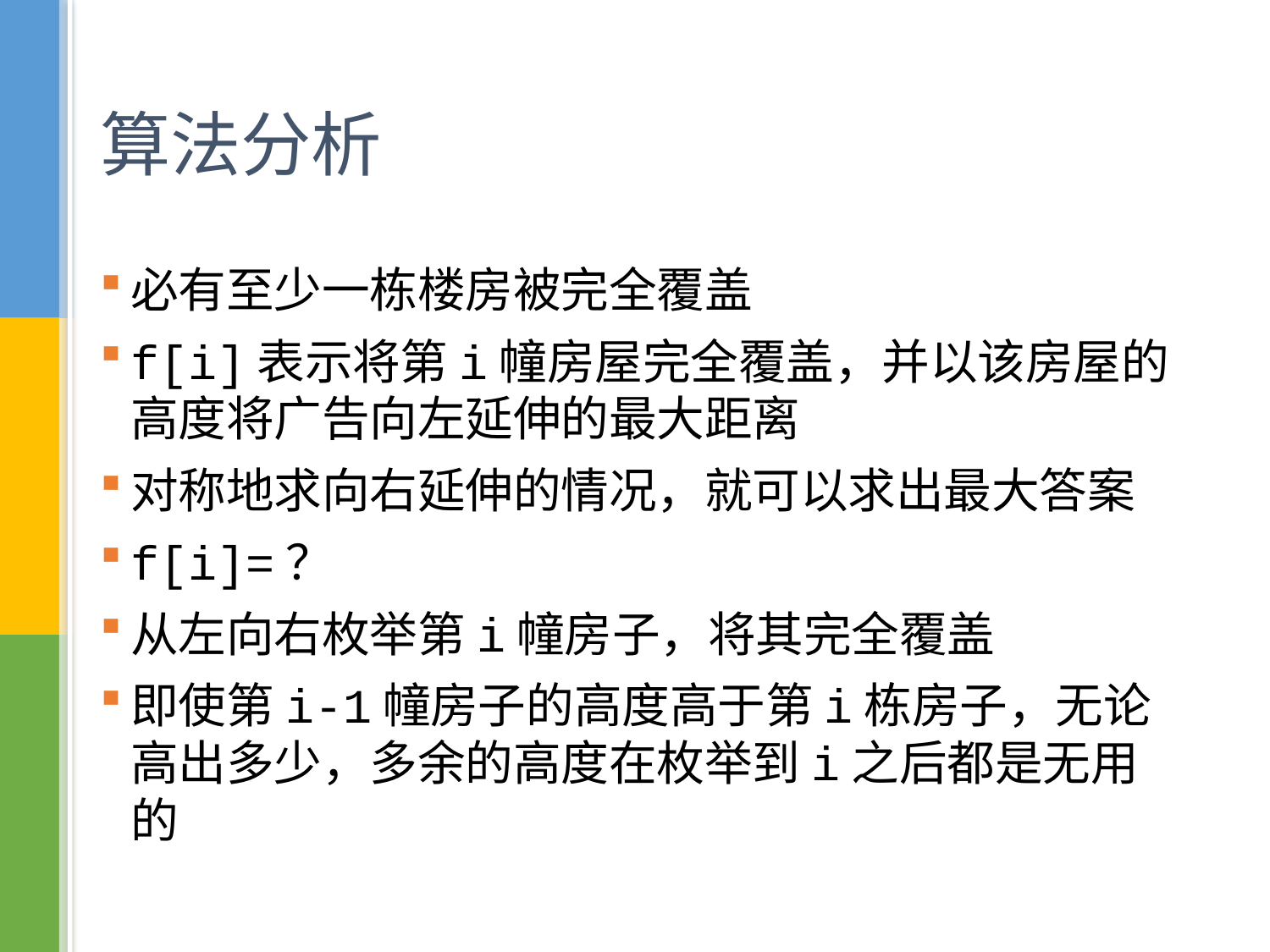

# 算法分析
必有至少一栋楼房被完全覆盖
f[i]表示将第i幢房屋完全覆盖，并以该房屋的高度将广告向左延伸的最大距离
对称地求向右延伸的情况，就可以求出最大答案
f[i]=？
从左向右枚举第i幢房子，将其完全覆盖
即使第i-1幢房子的高度高于第i栋房子，无论高出多少，多余的高度在枚举到i之后都是无用的